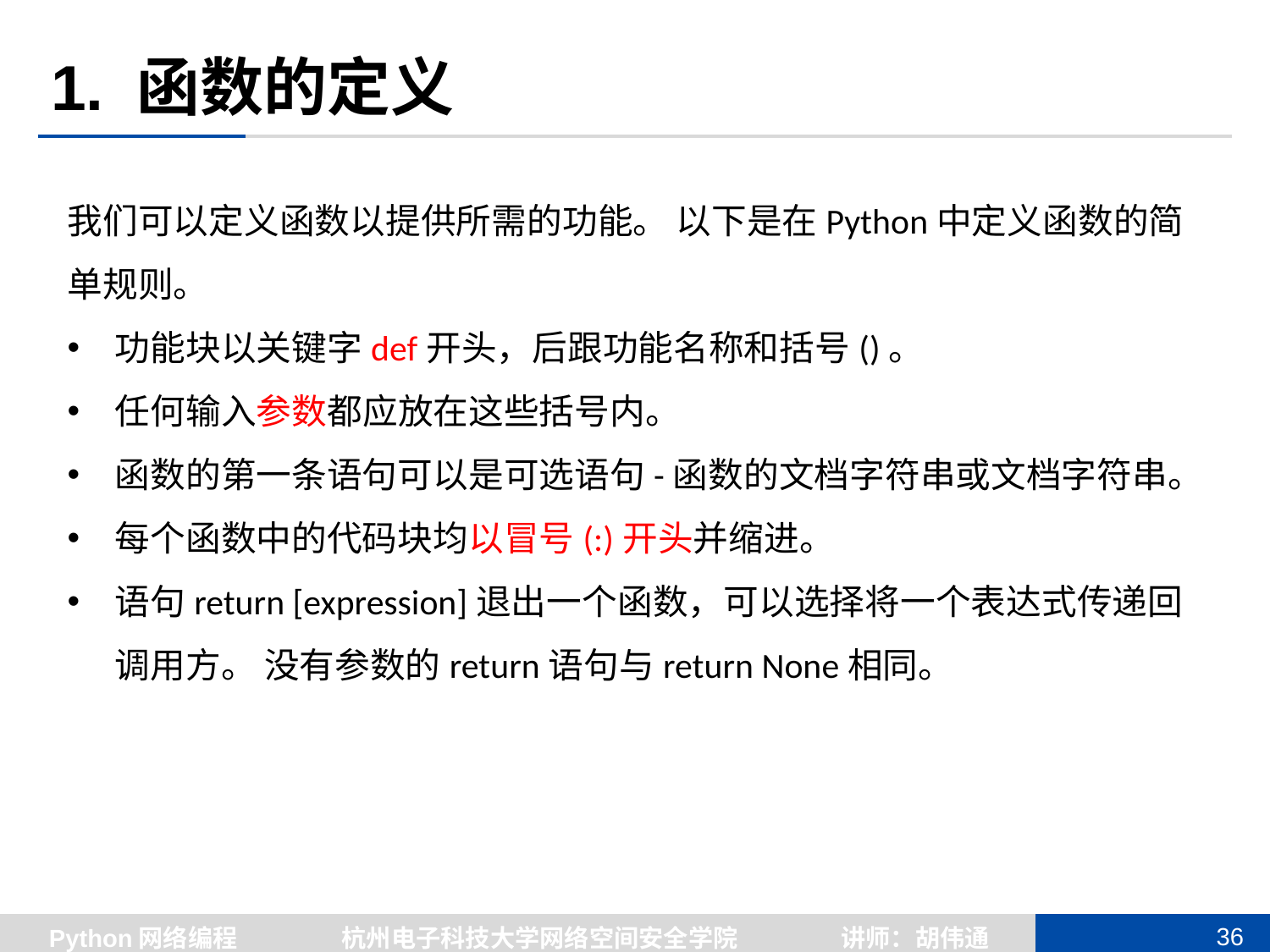

# 1. 函数的定义
我们可以定义函数以提供所需的功能。 以下是在Python中定义函数的简单规则。
功能块以关键字def开头，后跟功能名称和括号()。
任何输入参数都应放在这些括号内。
函数的第一条语句可以是可选语句-函数的文档字符串或文档字符串。
每个函数中的代码块均以冒号(:)开头并缩进。
语句return [expression]退出一个函数，可以选择将一个表达式传递回调用方。 没有参数的return语句与return None相同。